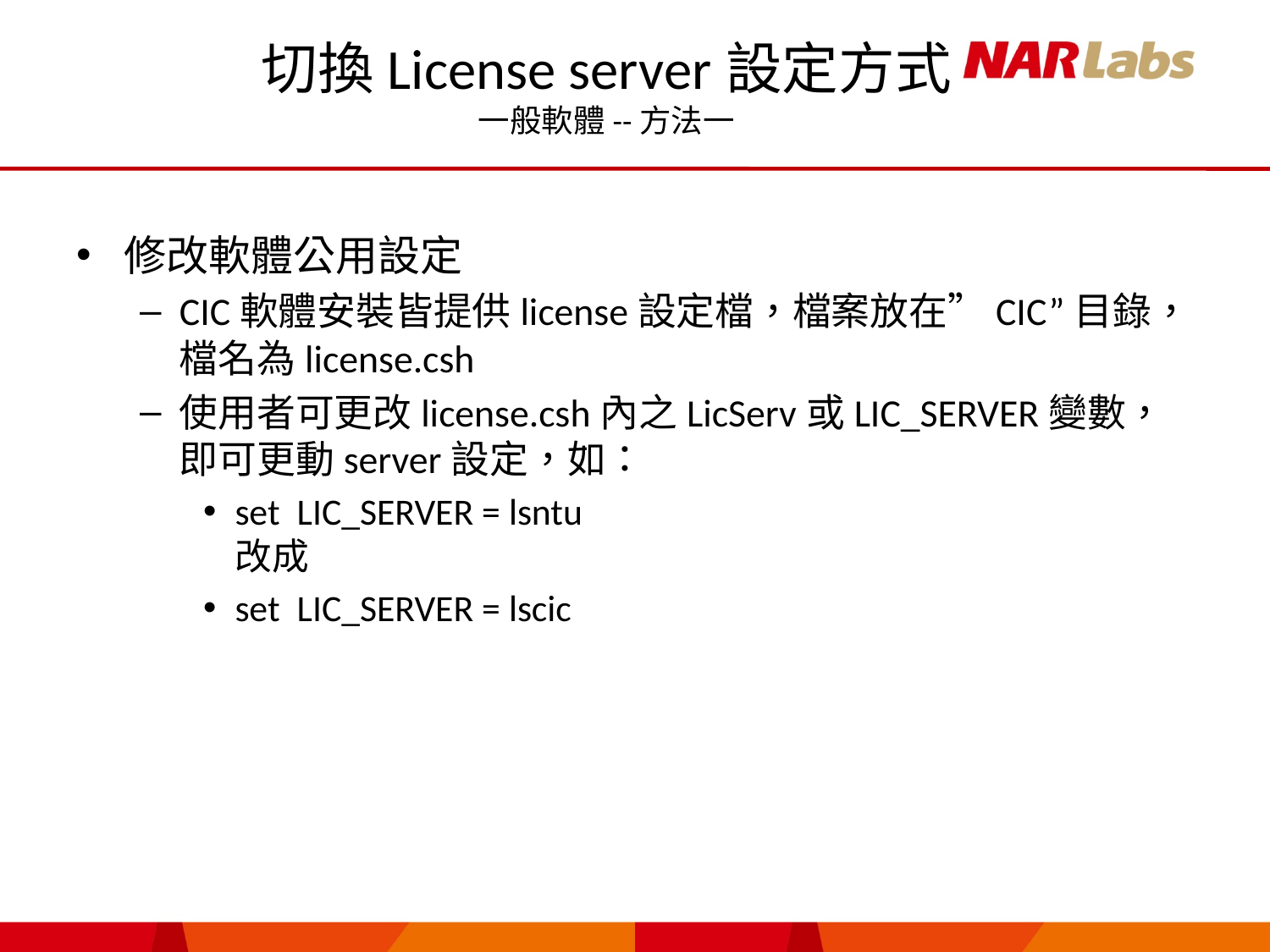

# 切換License server設定方式 一般軟體--方法一
修改軟體公用設定
CIC軟體安裝皆提供license設定檔，檔案放在”CIC”目錄，檔名為license.csh
使用者可更改license.csh內之LicServ或LIC_SERVER變數，即可更動server設定，如：
set  LIC_SERVER = lsntu
改成
set  LIC_SERVER = lscic